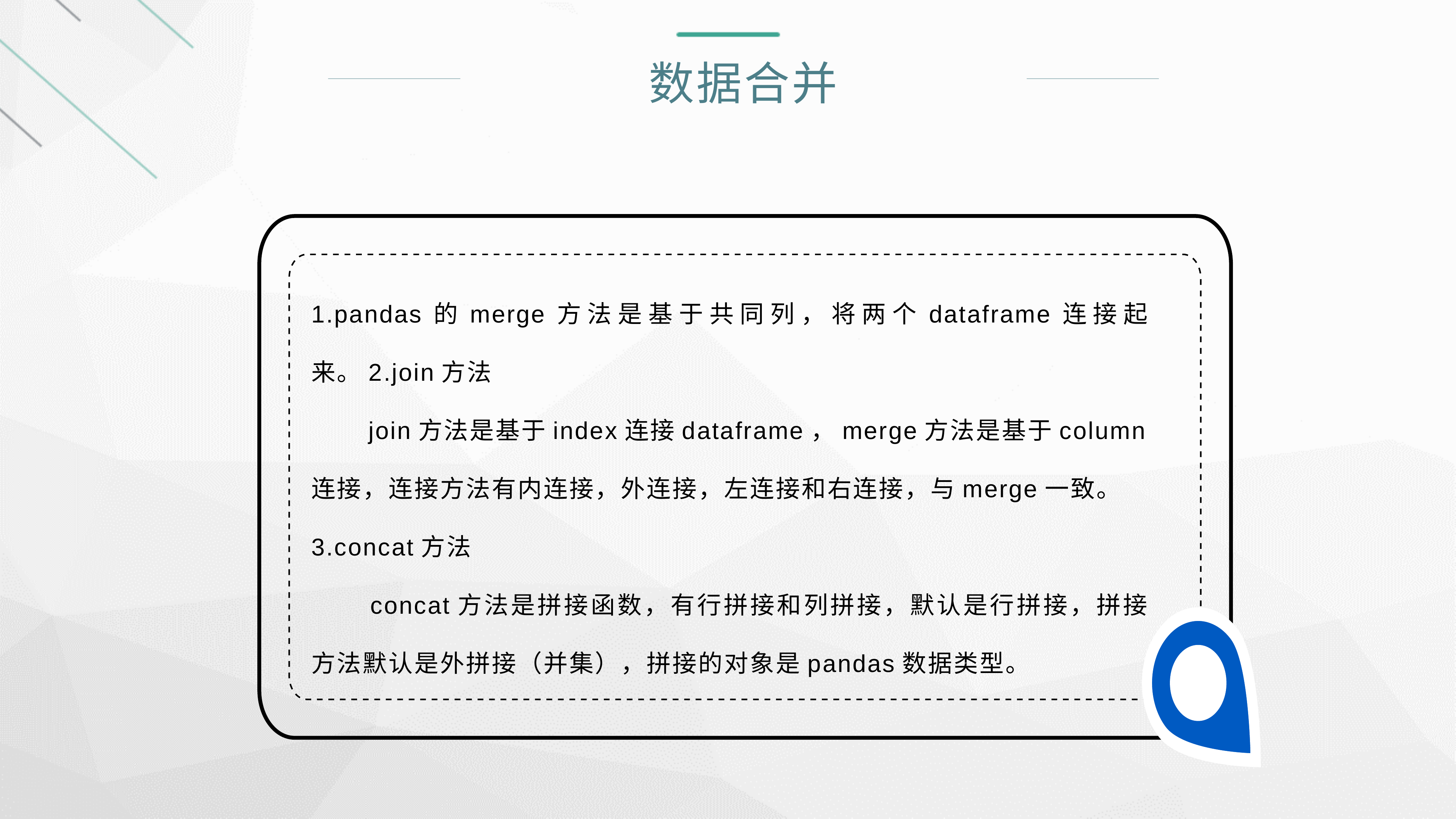

数据合并

1.pandas的merge方法是基于共同列，将两个dataframe连接起来。2.join方法
　　join方法是基于index连接dataframe，merge方法是基于column连接，连接方法有内连接，外连接，左连接和右连接，与merge一致。
3.concat方法
　　concat方法是拼接函数，有行拼接和列拼接，默认是行拼接，拼接方法默认是外拼接（并集），拼接的对象是pandas数据类型。